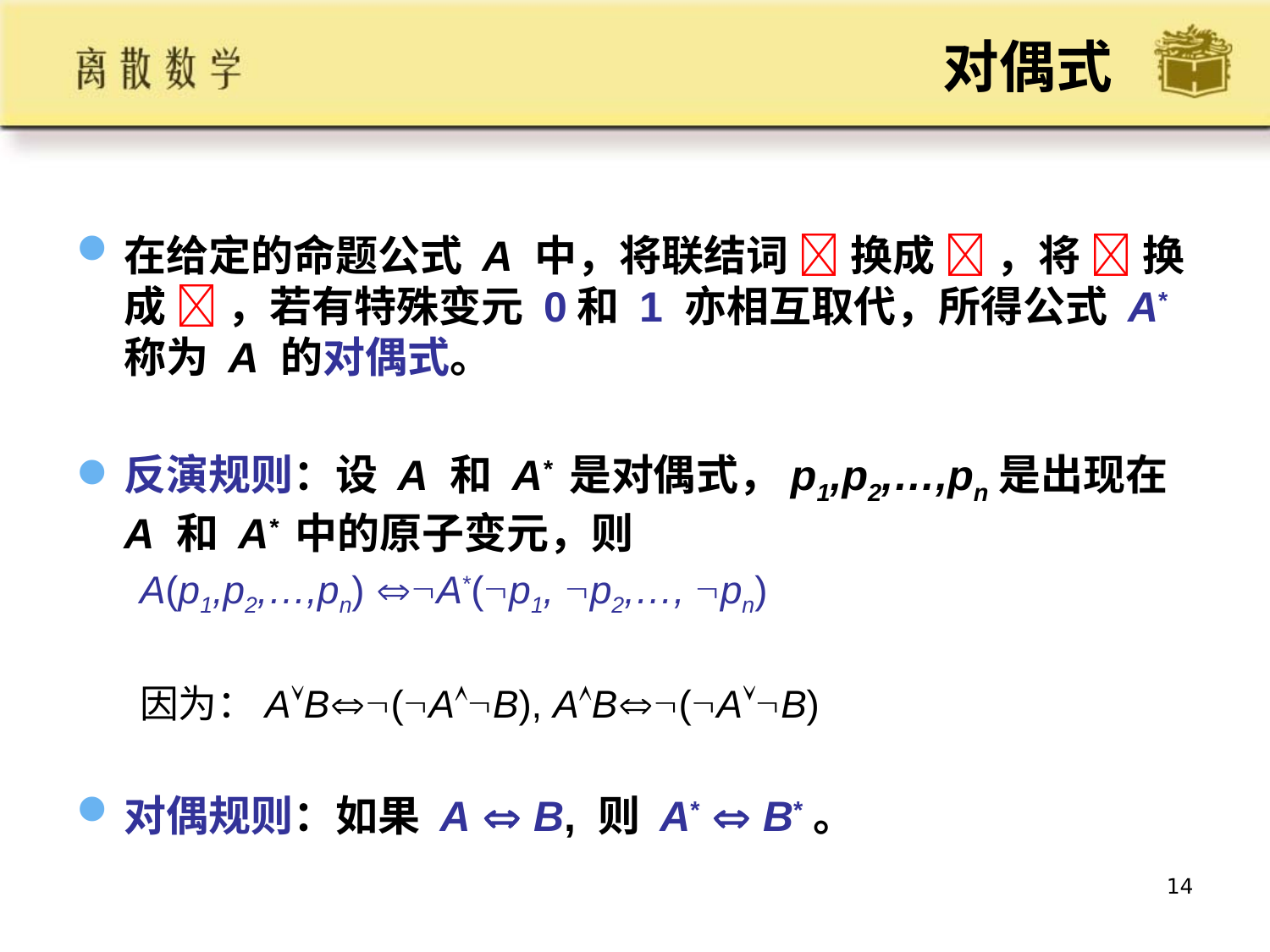

# 对偶式
在给定的命题公式 A 中，将联结词 ∧ 换成 ∨ ，将 ∨ 换成 ∧ ，若有特殊变元 0和 1 亦相互取代，所得公式 A* 称为 A 的对偶式。

反演规则：设 A 和 A* 是对偶式，p1,p2,…,pn是出现在 A 和 A* 中的原子变元，则
A(p1,p2,…,pn) ⇔¬A*(¬p1, ¬p2,…, ¬pn)

因为：A∨B⇔¬(¬A∧¬B), A∧B⇔¬(¬A∨¬B)

对偶规则：如果 A ⇔ B, 则 A* ⇔ B*。
14